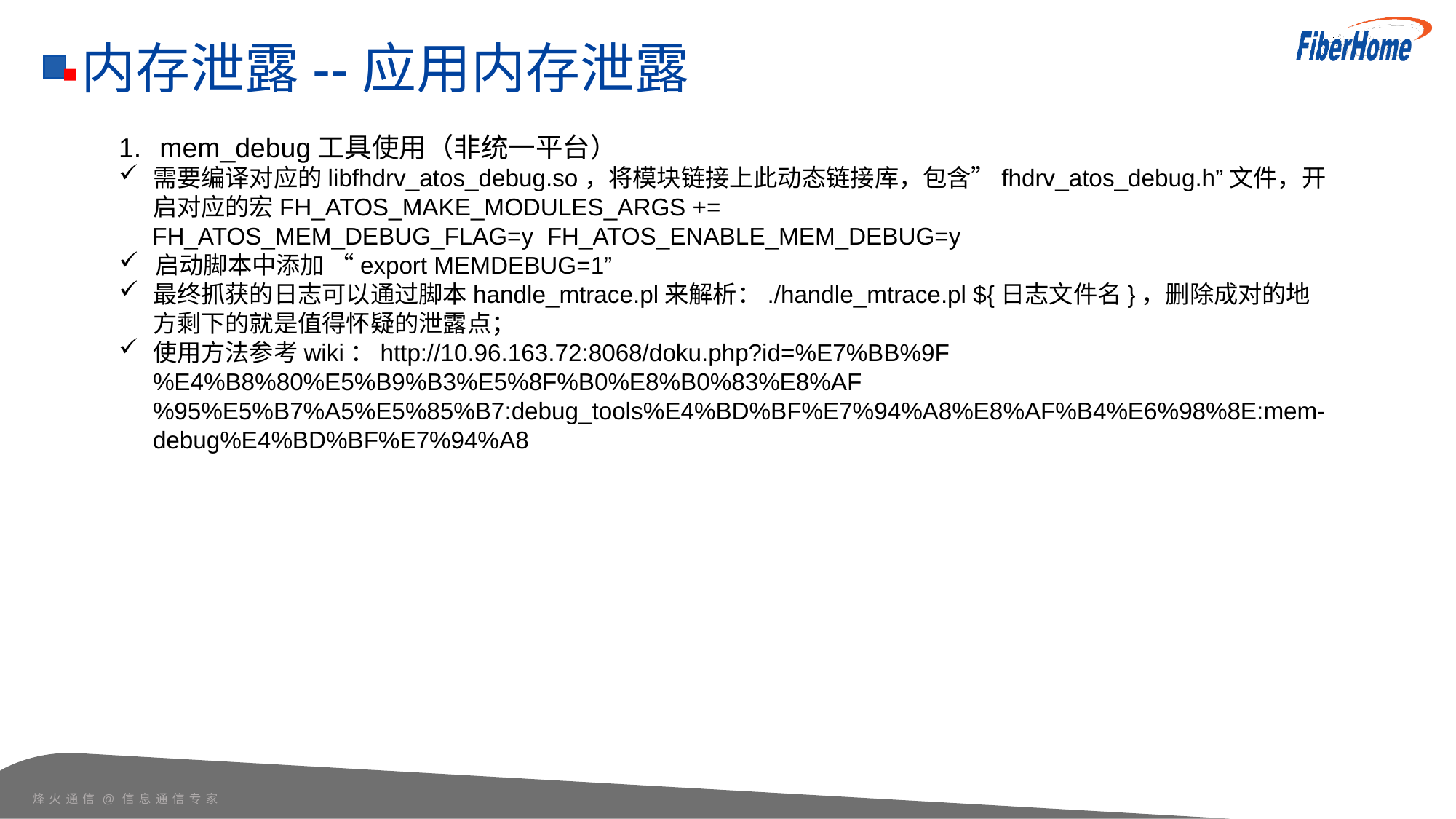

内存泄露--应用内存泄露
mem_debug工具使用（非统一平台）
需要编译对应的libfhdrv_atos_debug.so，将模块链接上此动态链接库，包含”fhdrv_atos_debug.h”文件，开启对应的宏FH_ATOS_MAKE_MODULES_ARGS +=
     FH_ATOS_MEM_DEBUG_FLAG=y  FH_ATOS_ENABLE_MEM_DEBUG=y
  启动脚本中添加 “export MEMDEBUG=1”
最终抓获的日志可以通过脚本handle_mtrace.pl来解析：./handle_mtrace.pl ${日志文件名}，删除成对的地方剩下的就是值得怀疑的泄露点；
使用方法参考wiki：http://10.96.163.72:8068/doku.php?id=%E7%BB%9F%E4%B8%80%E5%B9%B3%E5%8F%B0%E8%B0%83%E8%AF%95%E5%B7%A5%E5%85%B7:debug_tools%E4%BD%BF%E7%94%A8%E8%AF%B4%E6%98%8E:mem-debug%E4%BD%BF%E7%94%A8